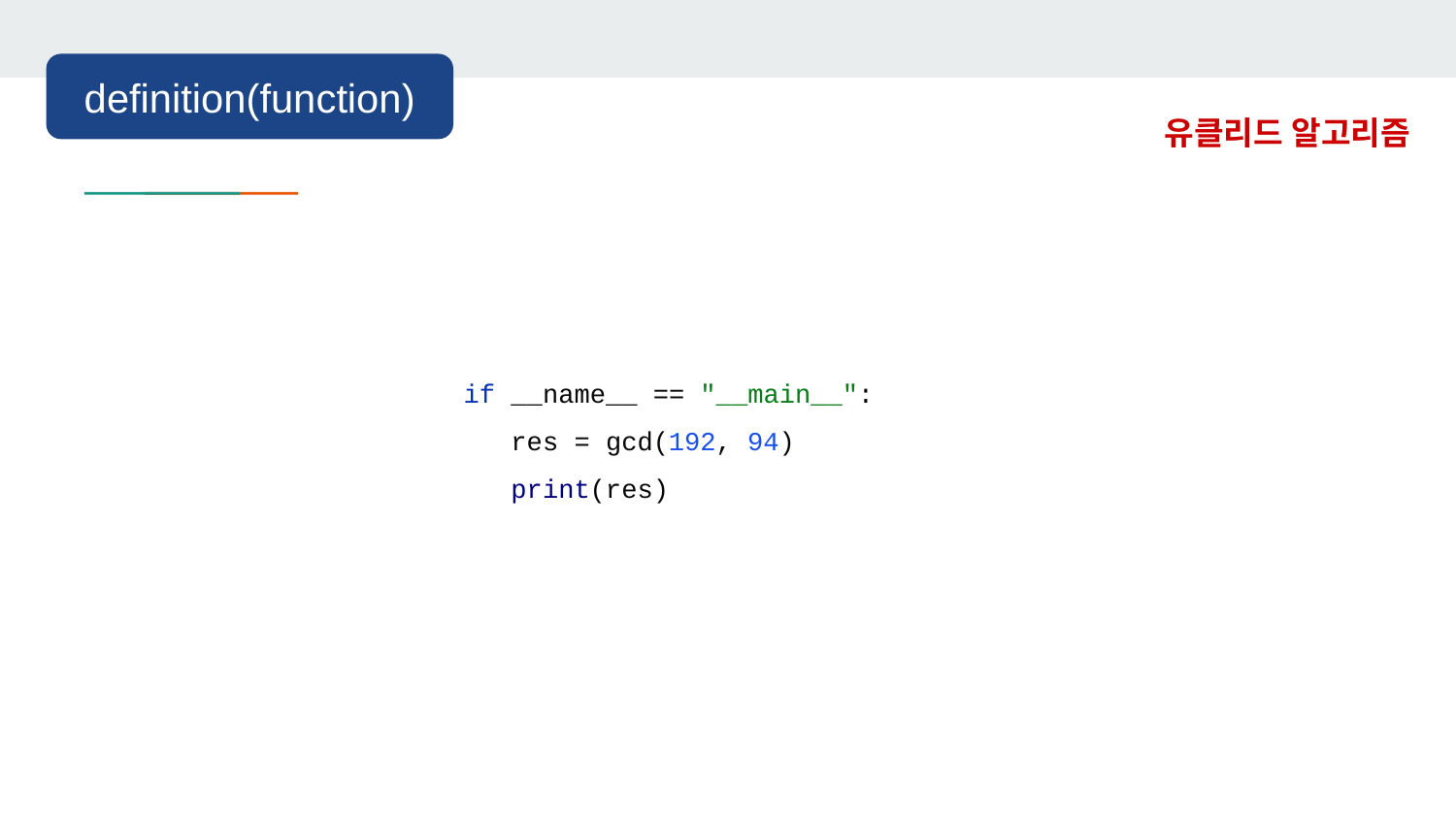

definition(function)
유클리드 알고리즘

if __name__ == "__main__":
   res = gcd(192, 94)
   print(res)